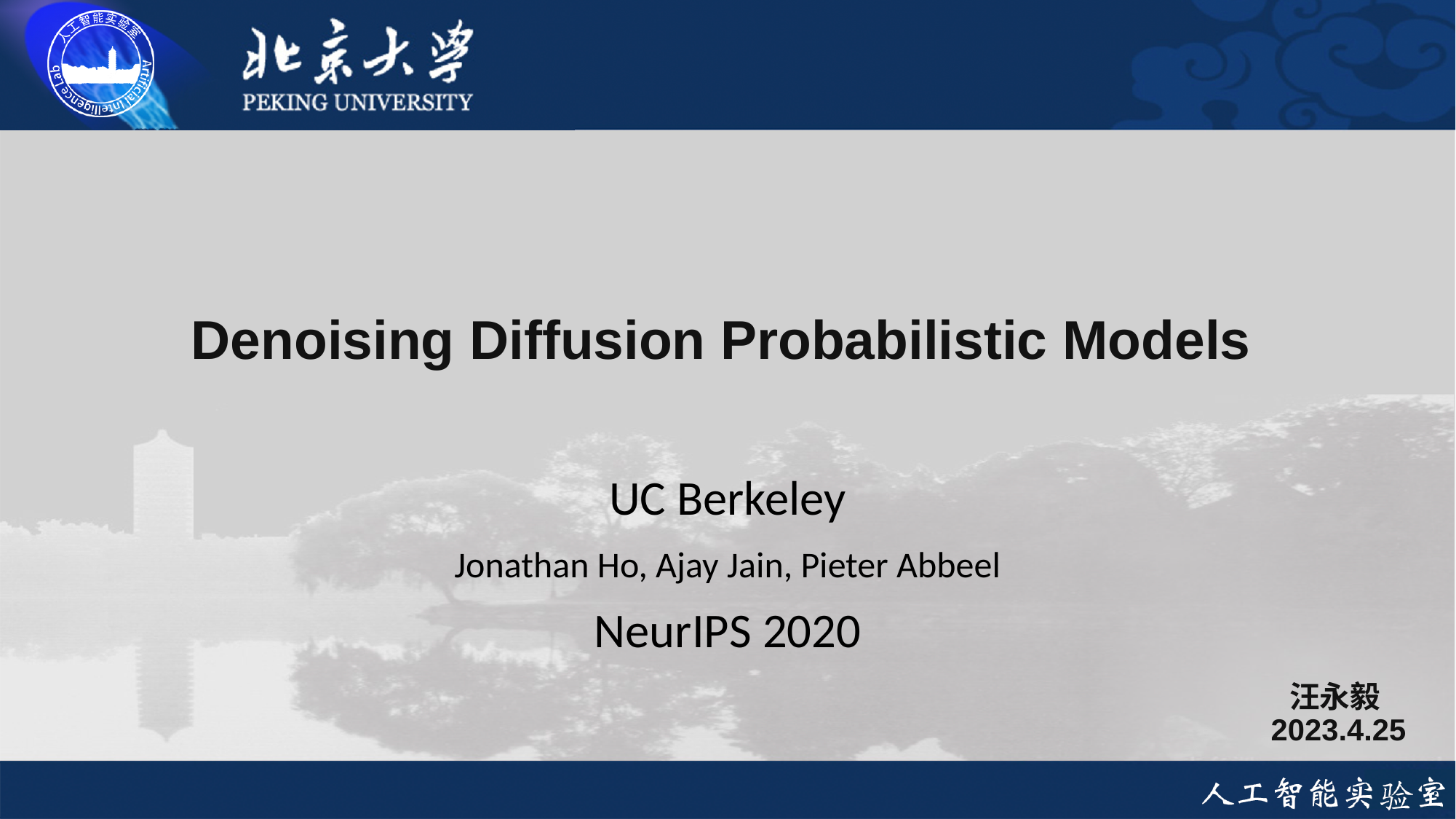

# Denoising Diffusion Probabilistic Models
UC Berkeley
Jonathan Ho, Ajay Jain, Pieter Abbeel
NeurIPS 2020
汪永毅
2023.4.25